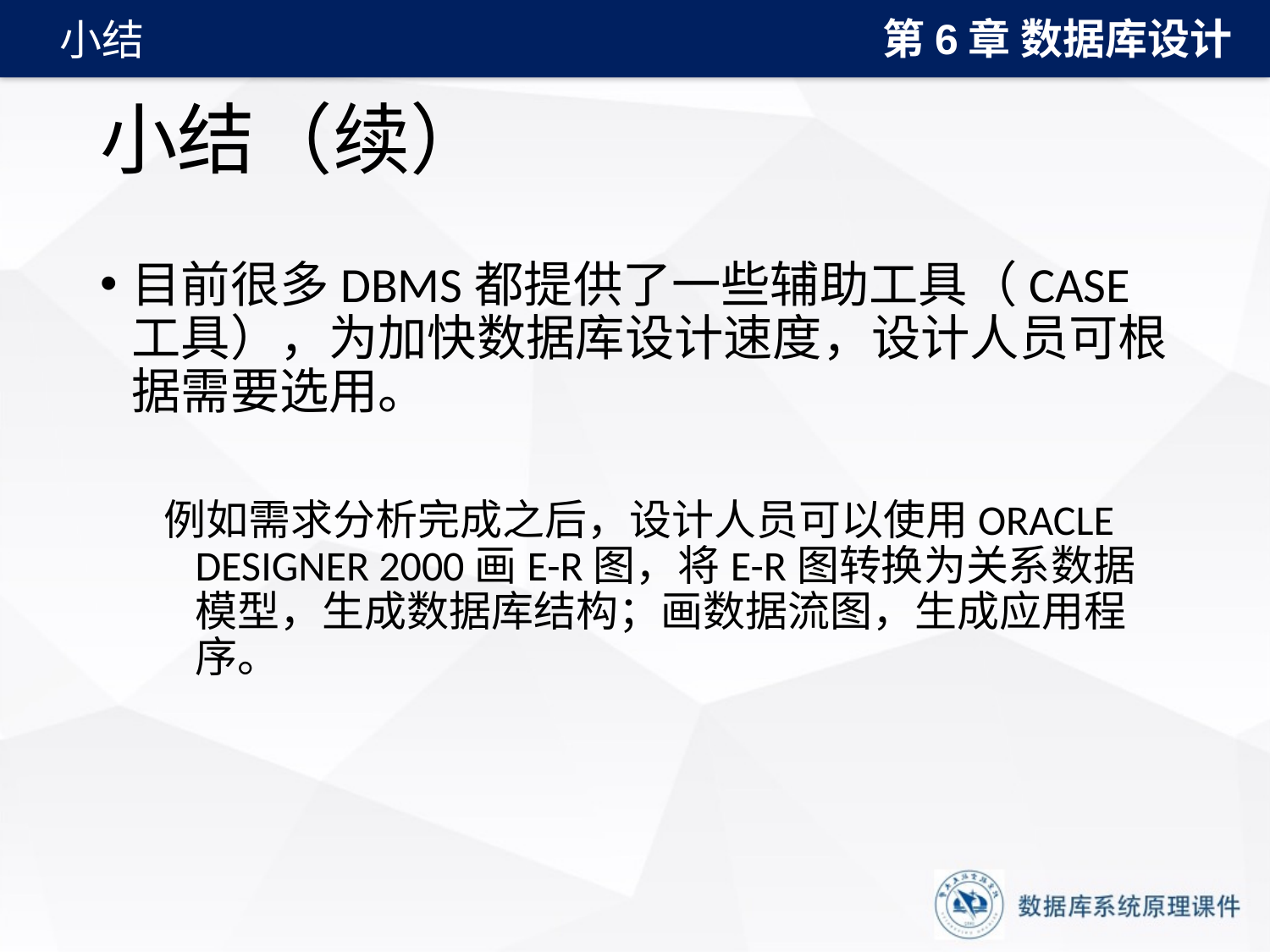

第6章 数据库设计
小结
# 小结（续）
目前很多DBMS都提供了一些辅助工具（CASE工具），为加快数据库设计速度，设计人员可根据需要选用。

例如需求分析完成之后，设计人员可以使用ORACLE DESIGNER 2000画E-R图，将E-R图转换为关系数据模型，生成数据库结构；画数据流图，生成应用程序。